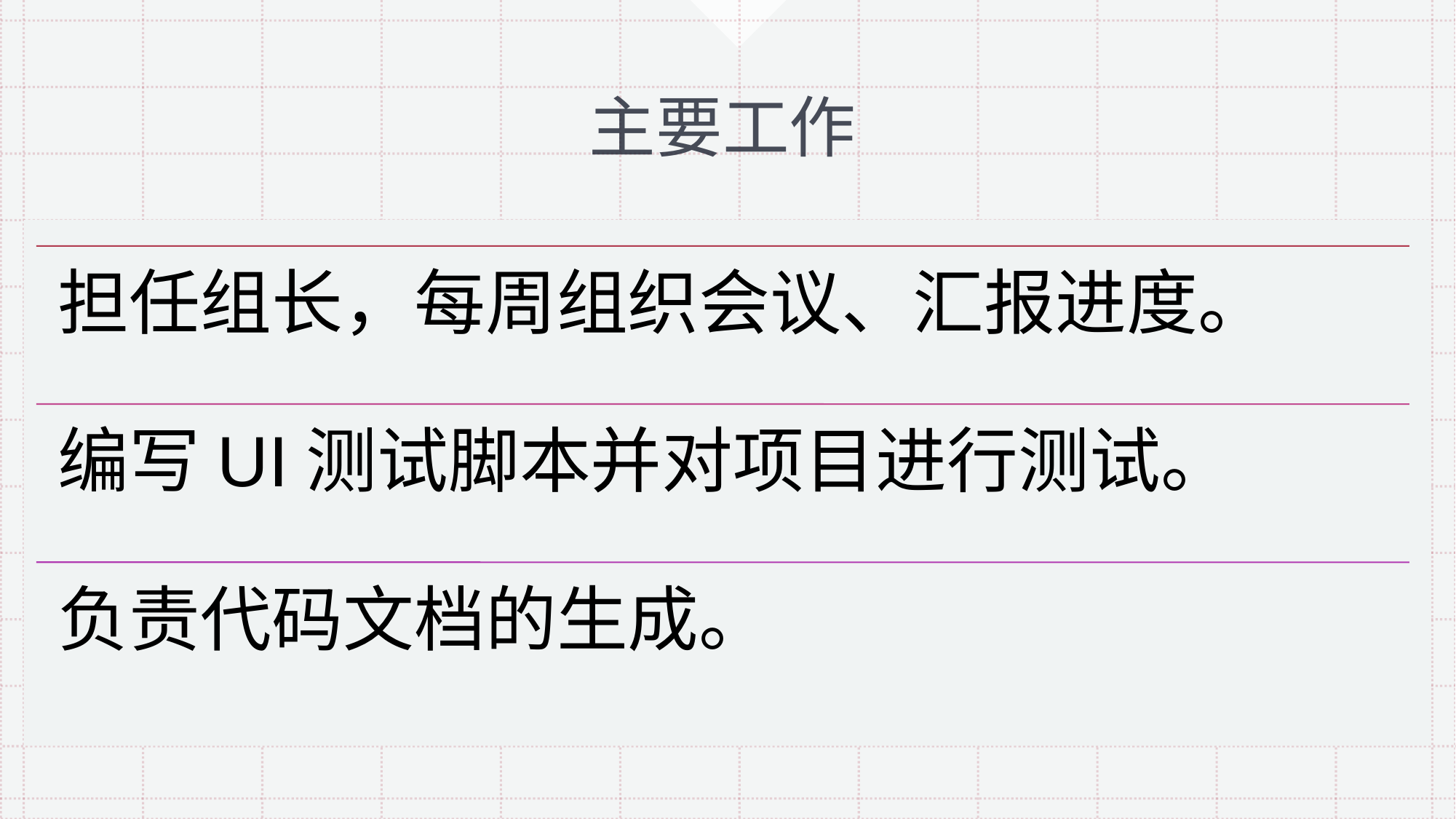

# 主要工作

担任组长，每周组织会议、汇报进度。
编写UI测试脚本并对项目进行测试。
负责代码文档的生成。